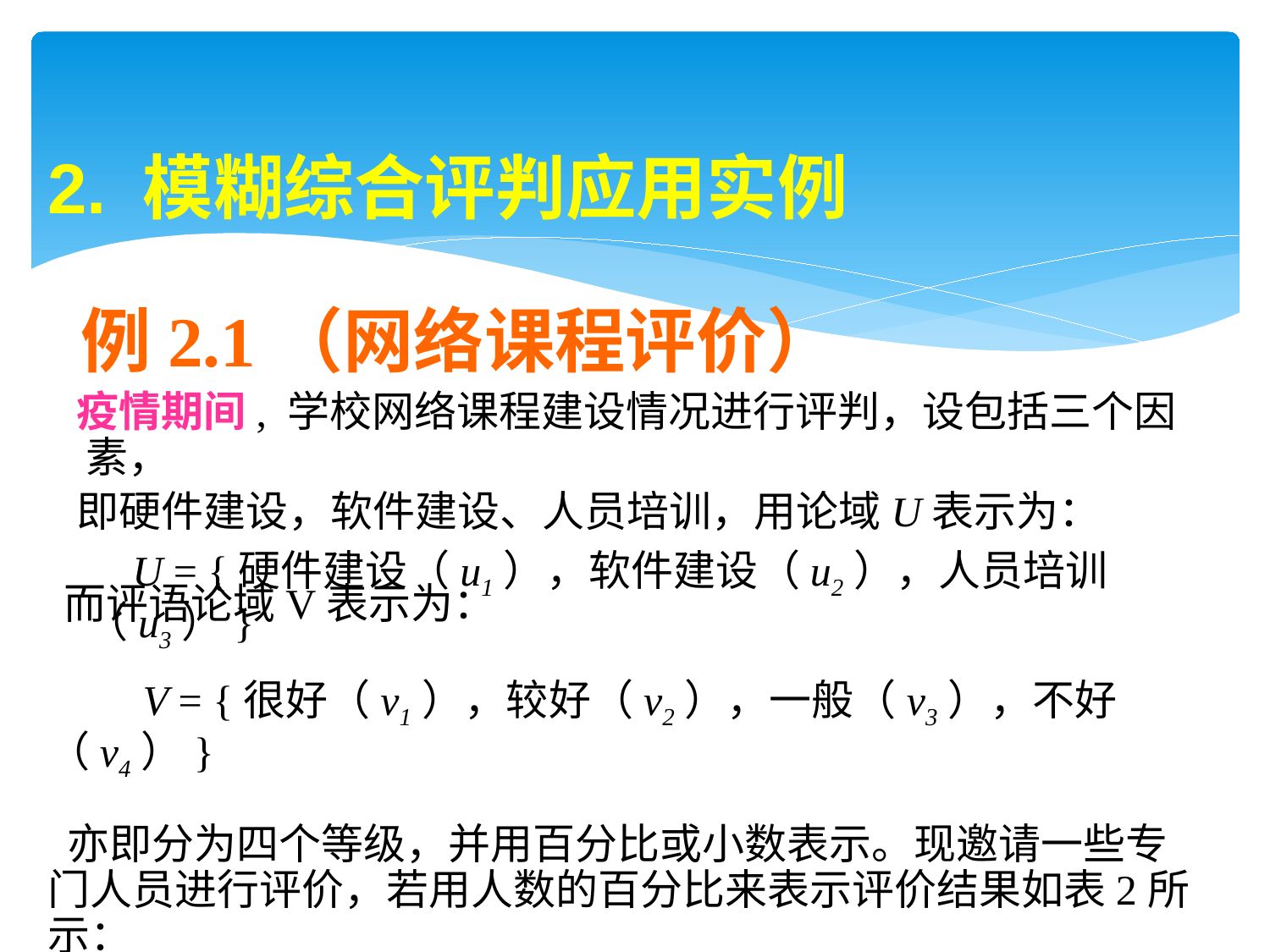

2. 模糊综合评判应用实例

 例2.1（网络课程评价）
  疫情期间, 学校网络课程建设情况进行评判，设包括三个因素，
  即硬件建设，软件建设、人员培训，用论域U表示为：
        U = {硬件建设（u1），软件建设（u2），人员培训（u3）}
 而评语论域V表示为：

         V = {很好（v1），较好（v2），一般（v3），不好（v4）}

 亦即分为四个等级，并用百分比或小数表示。现邀请一些专门人员进行评价，若用人数的百分比来表示评价结果如表2所示：